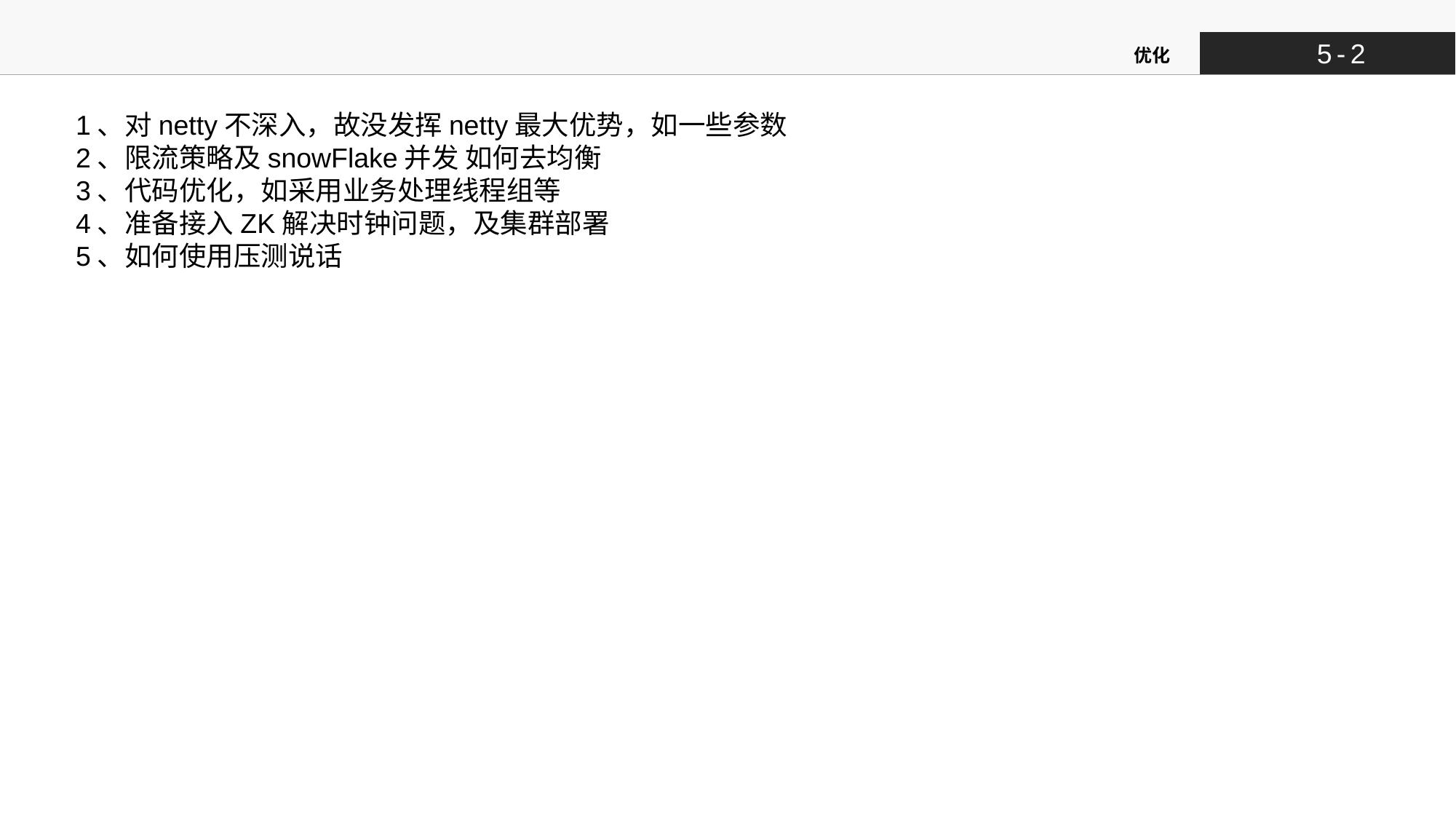

5-2
优化
1、对netty不深入，故没发挥netty最大优势，如一些参数
2、限流策略及snowFlake并发 如何去均衡
3、代码优化，如采用业务处理线程组等
4、准备接入ZK解决时钟问题，及集群部署
5、如何使用压测说话
1-2-4 Twitter-snowflake
1-2-3 Redis生成ID
1-2-1数据库自增长序列或字段
1-2-1 UUID